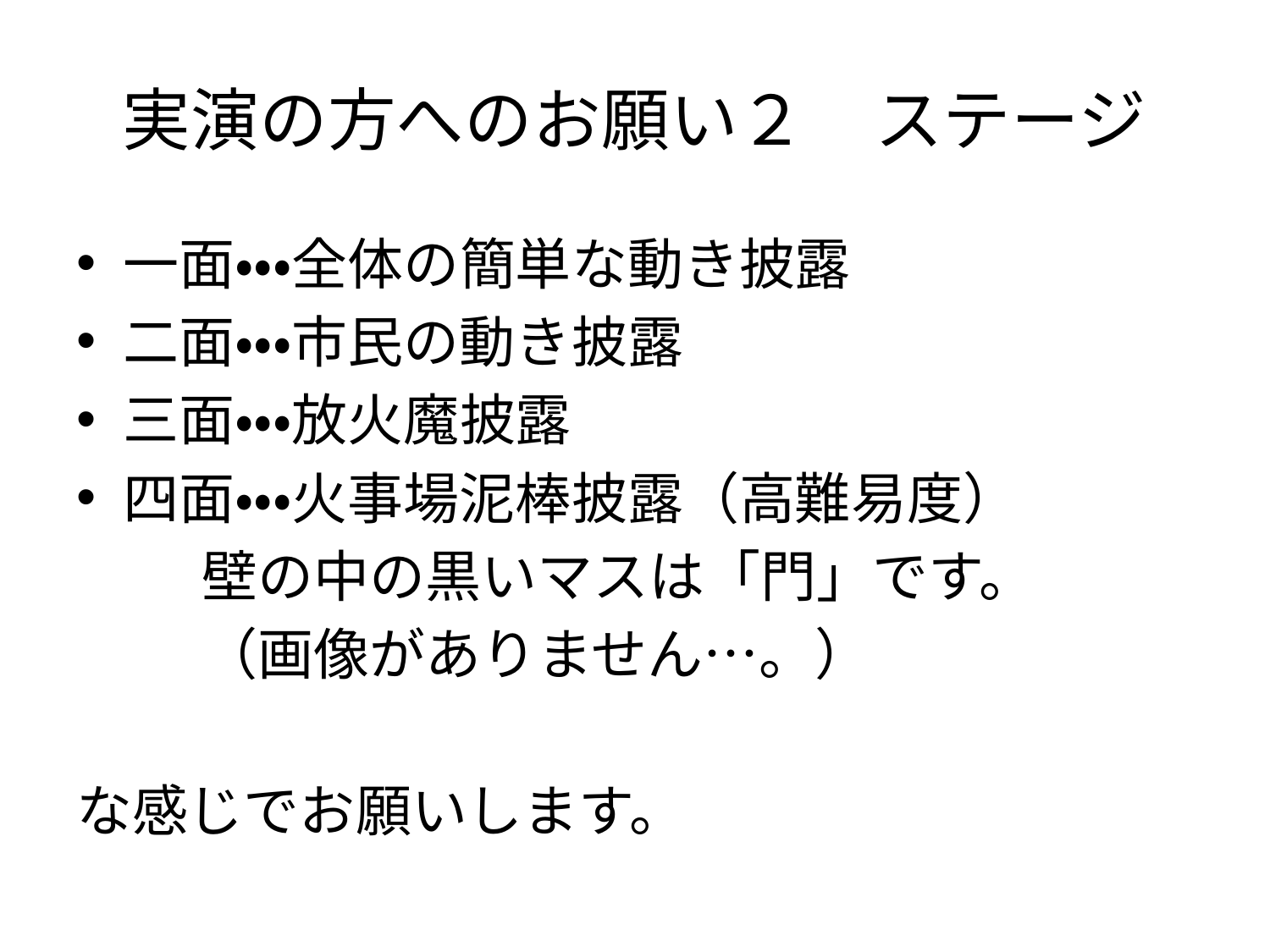

# 実演の方へのお願い２　ステージ
一面・・・全体の簡単な動き披露
二面・・・市民の動き披露
三面・・・放火魔披露
四面・・・火事場泥棒披露（高難易度）
	壁の中の黒いマスは「門」です。
		（画像がありません…。）

な感じでお願いします。